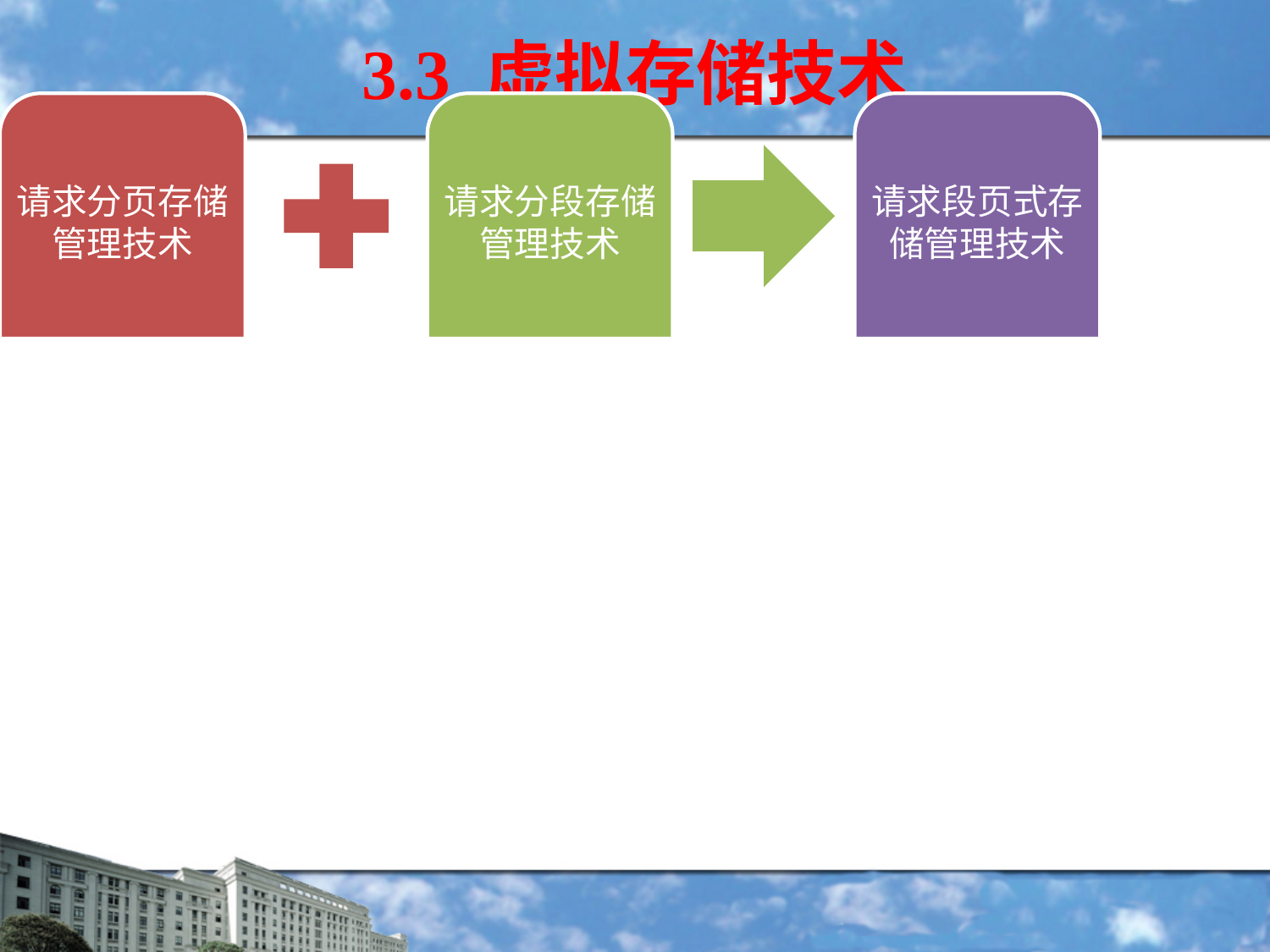

3.3 虚拟存储技术
请求分页存储管理技术

请求分段存储管理技术

请求段页式存储管理技术